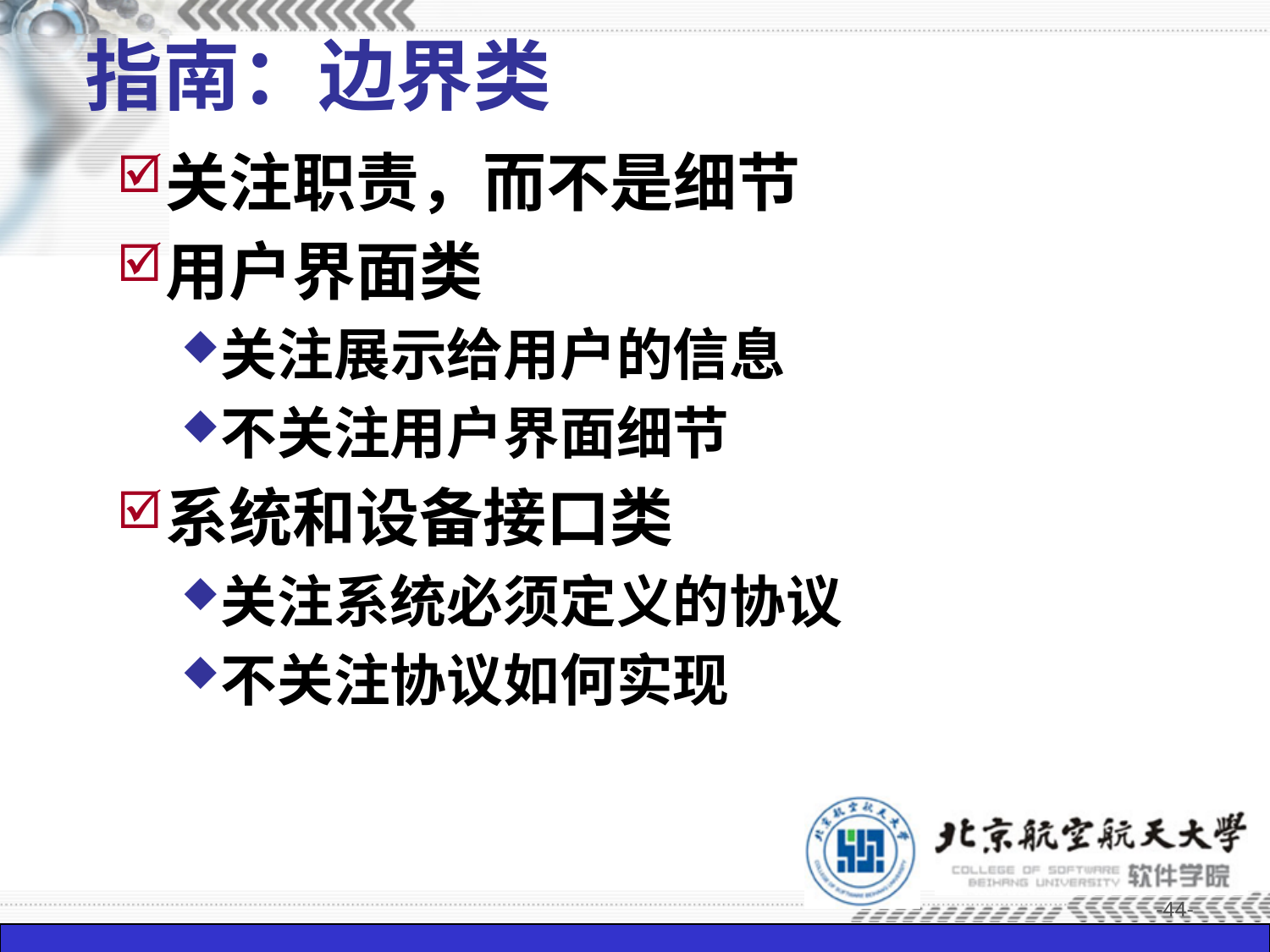

# 指南：边界类
关注职责，而不是细节
用户界面类
关注展示给用户的信息
不关注用户界面细节
系统和设备接口类
关注系统必须定义的协议
不关注协议如何实现
-44-